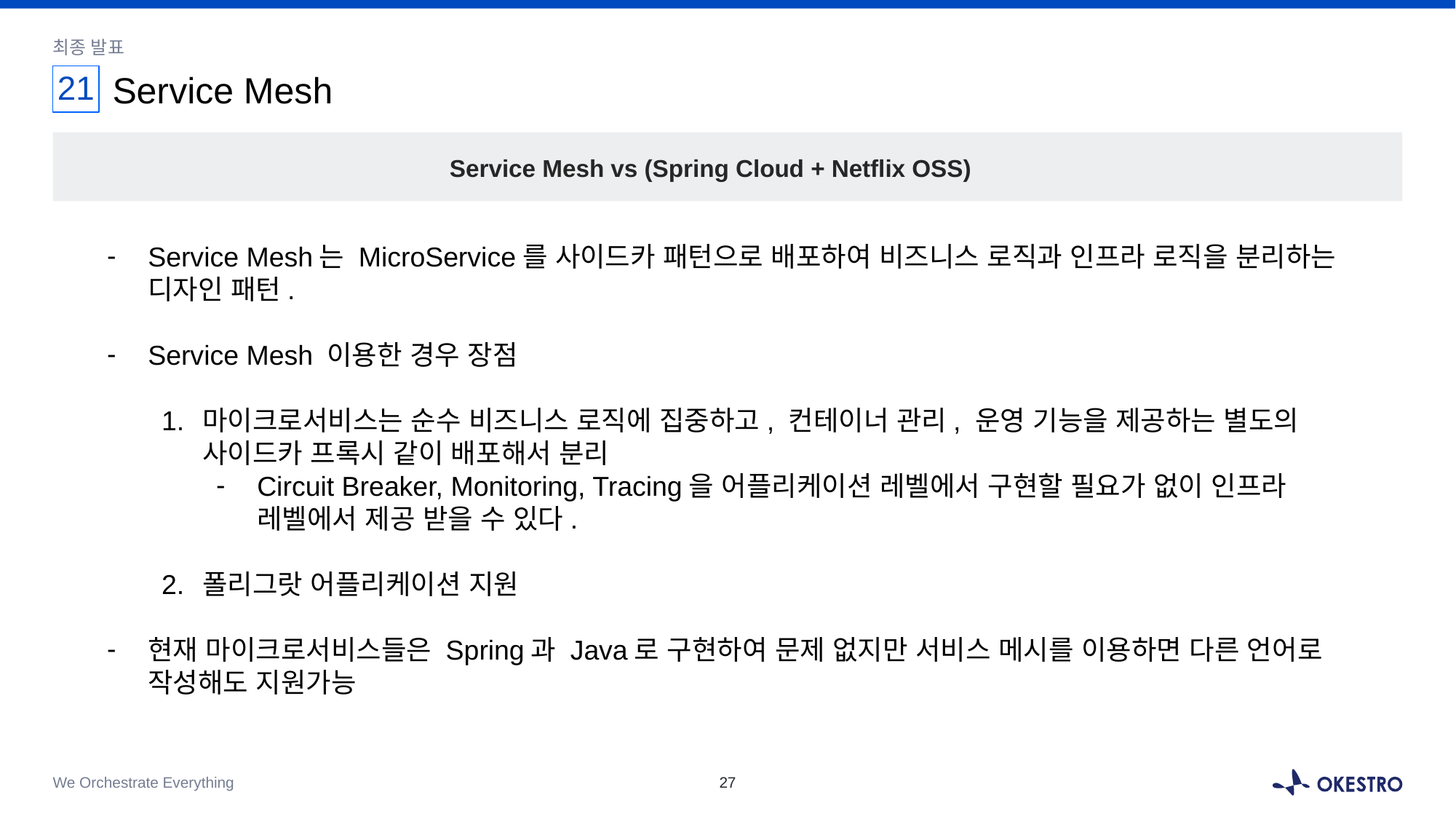

최종 발표
21
# Service Mesh
Service Mesh vs (Spring Cloud + Netflix OSS)
Service Mesh는 MicroService를 사이드카 패턴으로 배포하여 비즈니스 로직과 인프라 로직을 분리하는 디자인 패턴.
Service Mesh 이용한 경우 장점
마이크로서비스는 순수 비즈니스 로직에 집중하고, 컨테이너 관리, 운영 기능을 제공하는 별도의 사이드카 프록시 같이 배포해서 분리
Circuit Breaker, Monitoring, Tracing을 어플리케이션 레벨에서 구현할 필요가 없이 인프라 레벨에서 제공 받을 수 있다.
폴리그랏 어플리케이션 지원
현재 마이크로서비스들은 Spring과 Java로 구현하여 문제 없지만 서비스 메시를 이용하면 다른 언어로 작성해도 지원가능